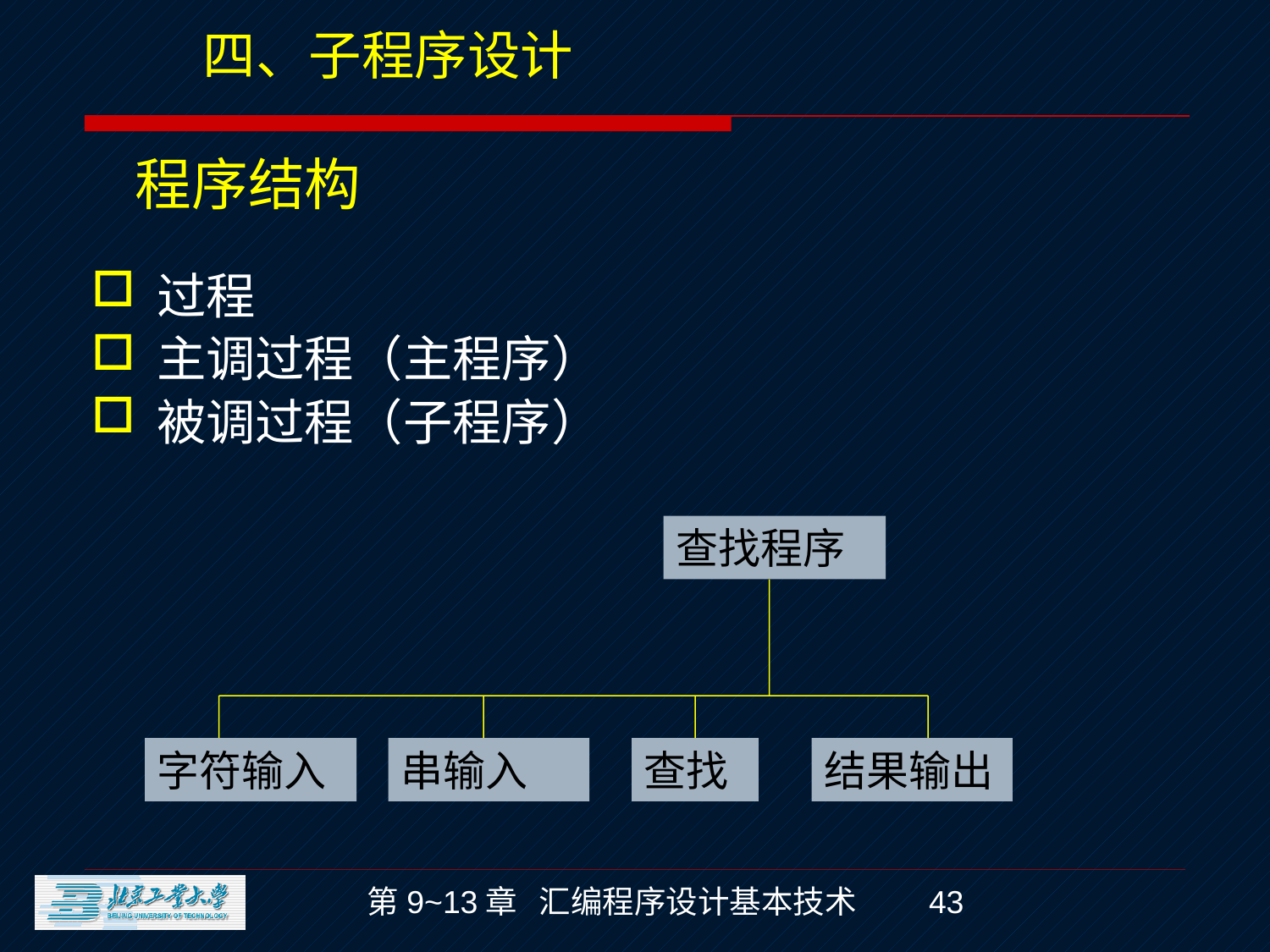

四、子程序设计
# 程序结构
过程
主调过程（主程序）
被调过程（子程序）

查找程序

字符输入
串输入
查找
结果输出